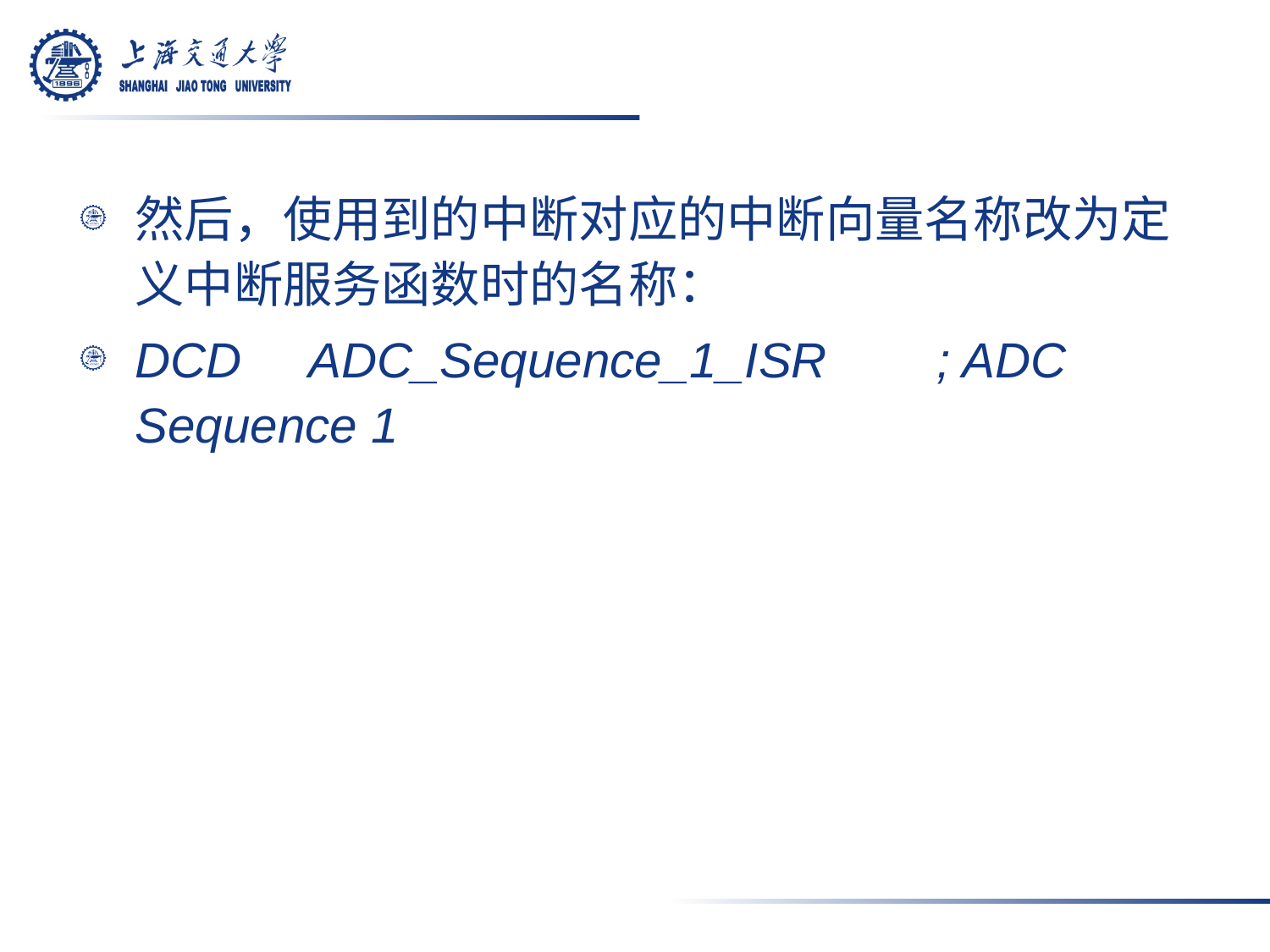

#
然后，使用到的中断对应的中断向量名称改为定义中断服务函数时的名称：
DCD     ADC_Sequence_1_ISR        ; ADC Sequence 1